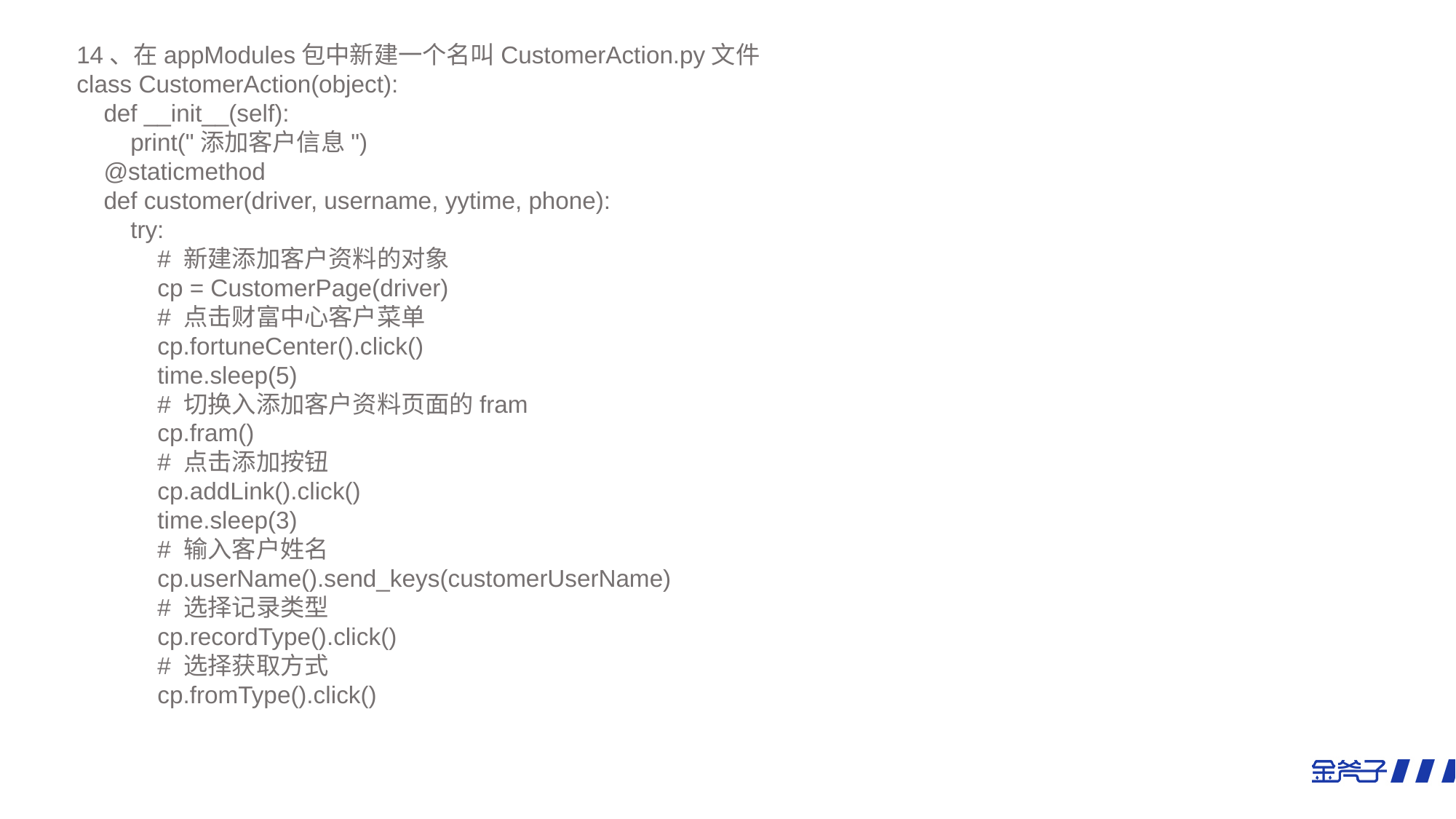

14、在appModules包中新建一个名叫CustomerAction.py文件
class CustomerAction(object):
    def __init__(self):
        print("添加客户信息")
    @staticmethod
    def customer(driver, username, yytime, phone):
        try:
            # 新建添加客户资料的对象
            cp = CustomerPage(driver)
            # 点击财富中心客户菜单
            cp.fortuneCenter().click()
            time.sleep(5)
            # 切换入添加客户资料页面的fram
            cp.fram()
            # 点击添加按钮
            cp.addLink().click()
            time.sleep(3)
            # 输入客户姓名
            cp.userName().send_keys(customerUserName)
            # 选择记录类型
            cp.recordType().click()
            # 选择获取方式
            cp.fromType().click()